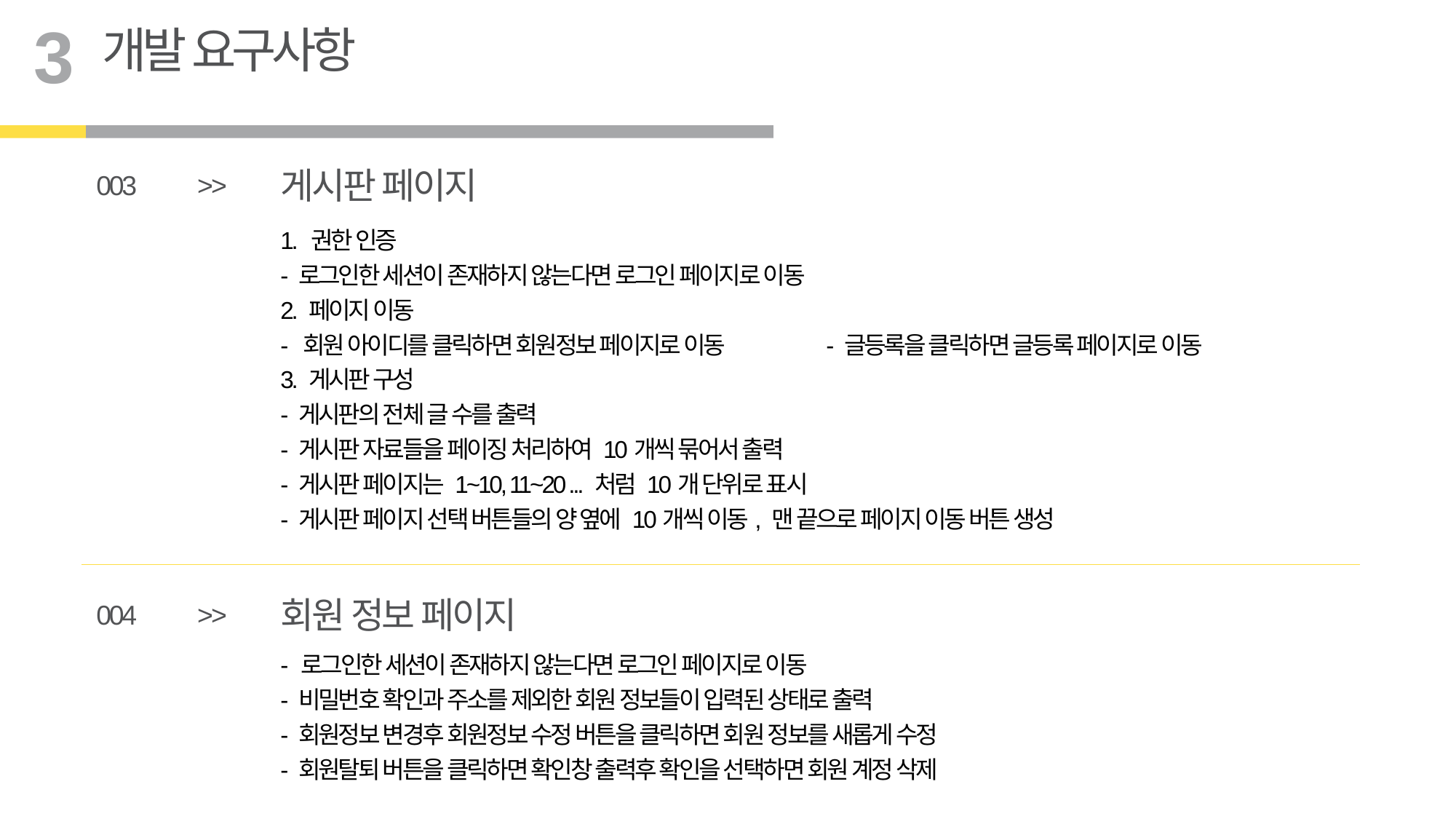

3
개발 요구사항

게시판 페이지
003
>>
1. 권한 인증
- 로그인한 세션이 존재하지 않는다면 로그인 페이지로 이동
2. 페이지 이동
-  회원 아이디를 클릭하면 회원정보 페이지로 이동 	- 글등록을 클릭하면 글등록 페이지로 이동
3. 게시판 구성
- 게시판의 전체 글 수를 출력
- 게시판 자료들을 페이징 처리하여 10개씩 묶어서 출력
- 게시판 페이지는 1~10, 11~20 ... 처럼 10개 단위로 표시
- 게시판 페이지 선택 버튼들의 양 옆에 10개씩 이동, 맨 끝으로 페이지 이동 버튼 생성
회원 정보 페이지
004
>>
- 로그인한 세션이 존재하지 않는다면 로그인 페이지로 이동
- 비밀번호 확인과 주소를 제외한 회원 정보들이 입력된 상태로 출력
- 회원정보 변경후 회원정보 수정 버튼을 클릭하면 회원 정보를 새롭게 수정
- 회원탈퇴 버튼을 클릭하면 확인창 출력후 확인을 선택하면 회원 계정 삭제